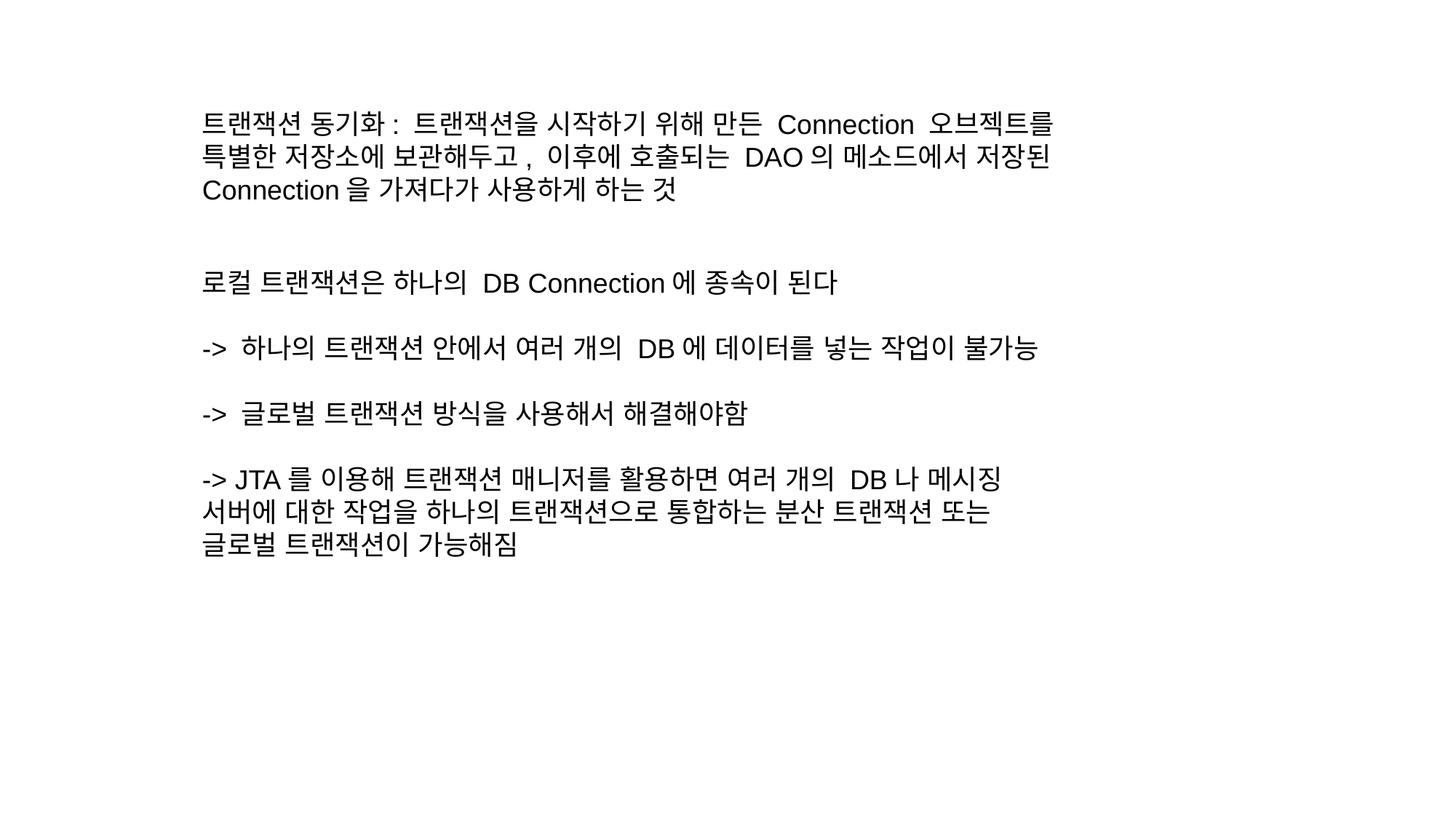

트랜잭션 동기화: 트랜잭션을 시작하기 위해 만든 Connection 오브젝트를 특별한 저장소에 보관해두고, 이후에 호출되는 DAO의 메소드에서 저장된 Connection을 가져다가 사용하게 하는 것
로컬 트랜잭션은 하나의 DB Connection에 종속이 된다

-> 하나의 트랜잭션 안에서 여러 개의 DB에 데이터를 넣는 작업이 불가능

-> 글로벌 트랜잭션 방식을 사용해서 해결해야함

-> JTA를 이용해 트랜잭션 매니저를 활용하면 여러 개의 DB나 메시징 서버에 대한 작업을 하나의 트랜잭션으로 통합하는 분산 트랜잭션 또는 글로벌 트랜잭션이 가능해짐